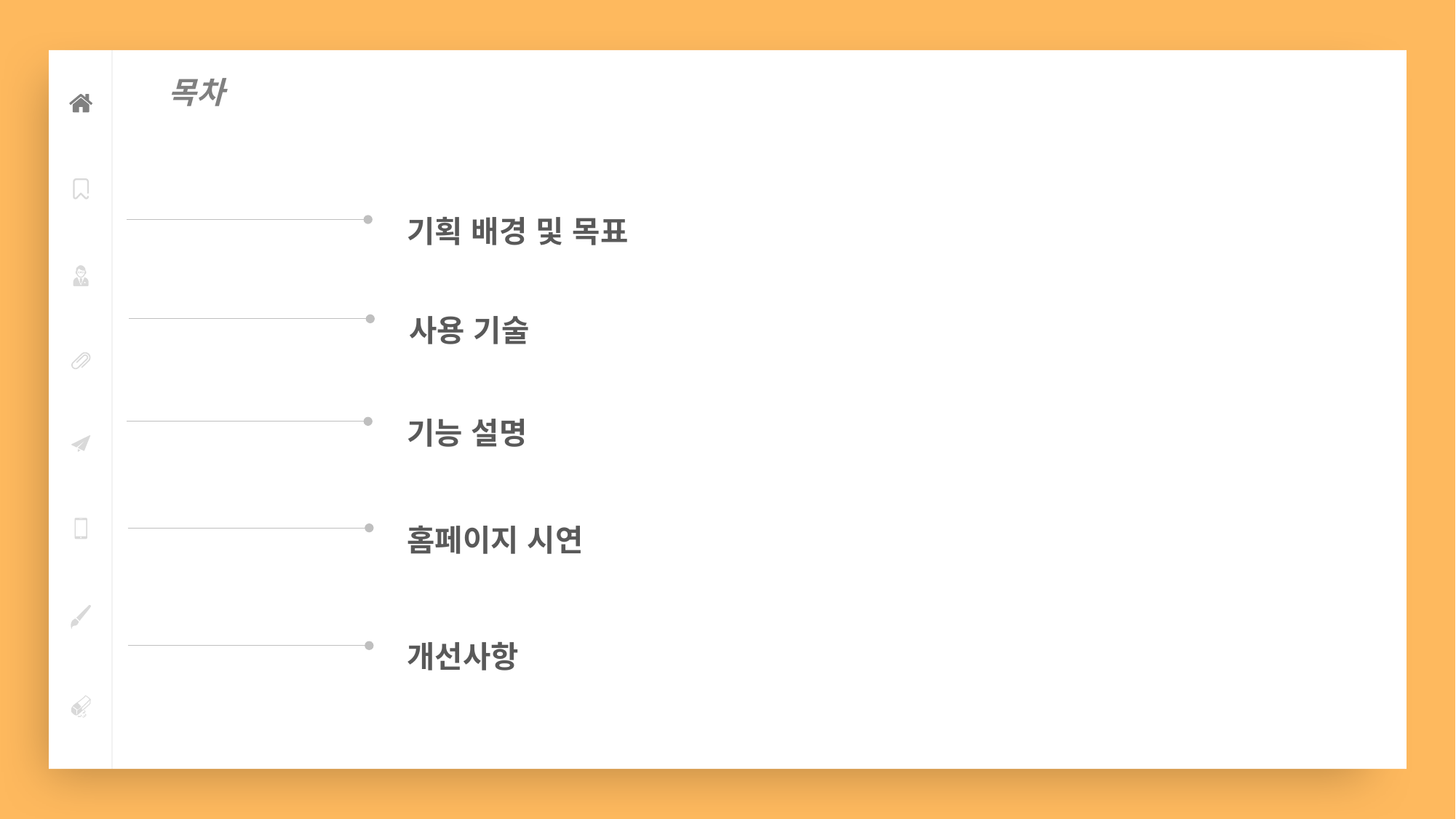

목차

기획 배경 및 목표
사용 기술
기능 설명
홈페이지 시연
개선사항